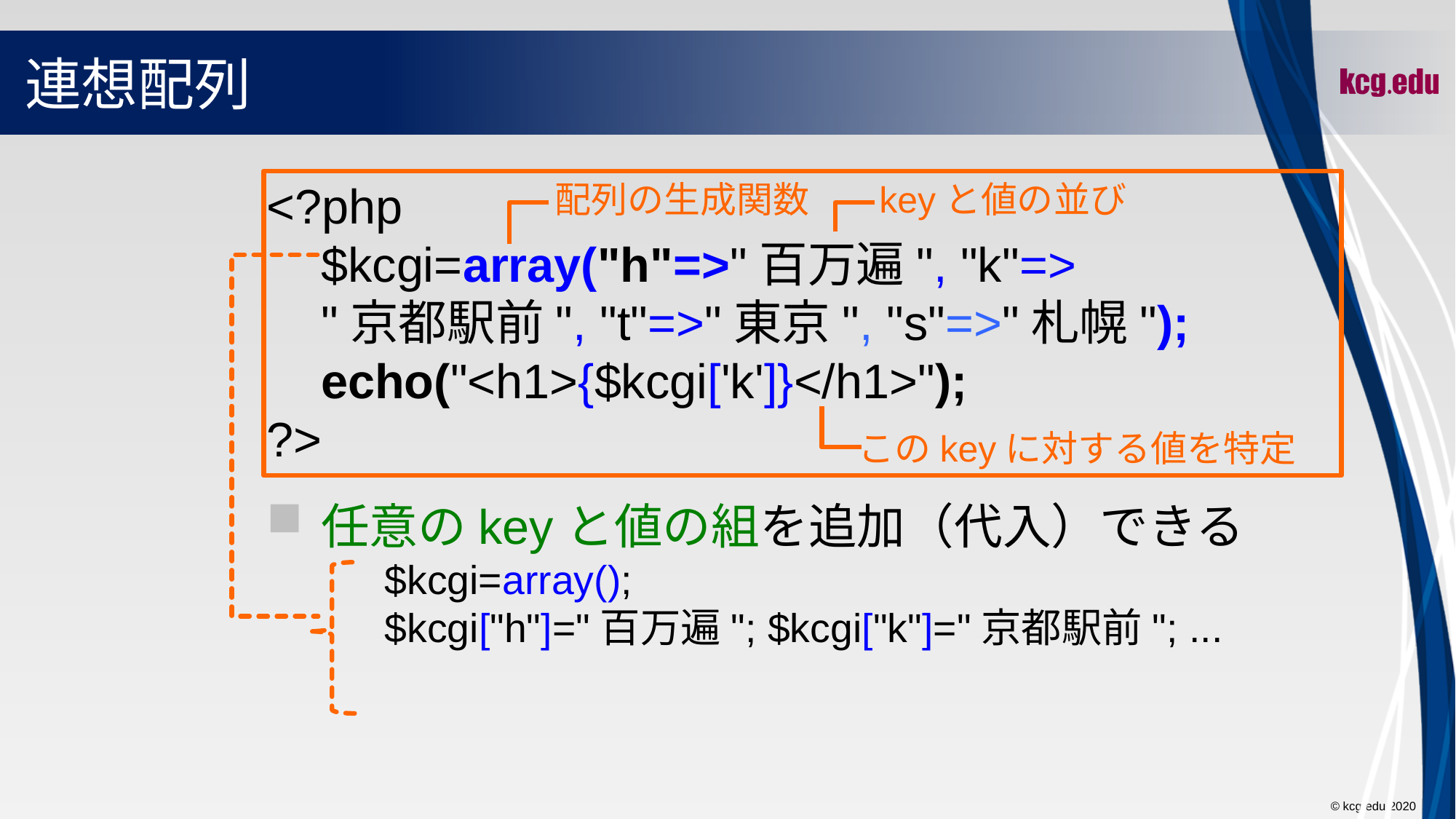

# 連想配列
<?php
	$kcgi=array("h"=>"百万遍", "k"=>
"京都駅前", "t"=>"東京", "s"=>"札幌");
	echo("<h1>{$kcgi['k']}</h1>");
?>
任意のkeyと値の組を追加（代入）できる
	$kcgi=array();
	$kcgi["h"]="百万遍"; $kcgi["k"]="京都駅前"; ...

配列の生成関数
keyと値の並び

このkeyに対する値を特定